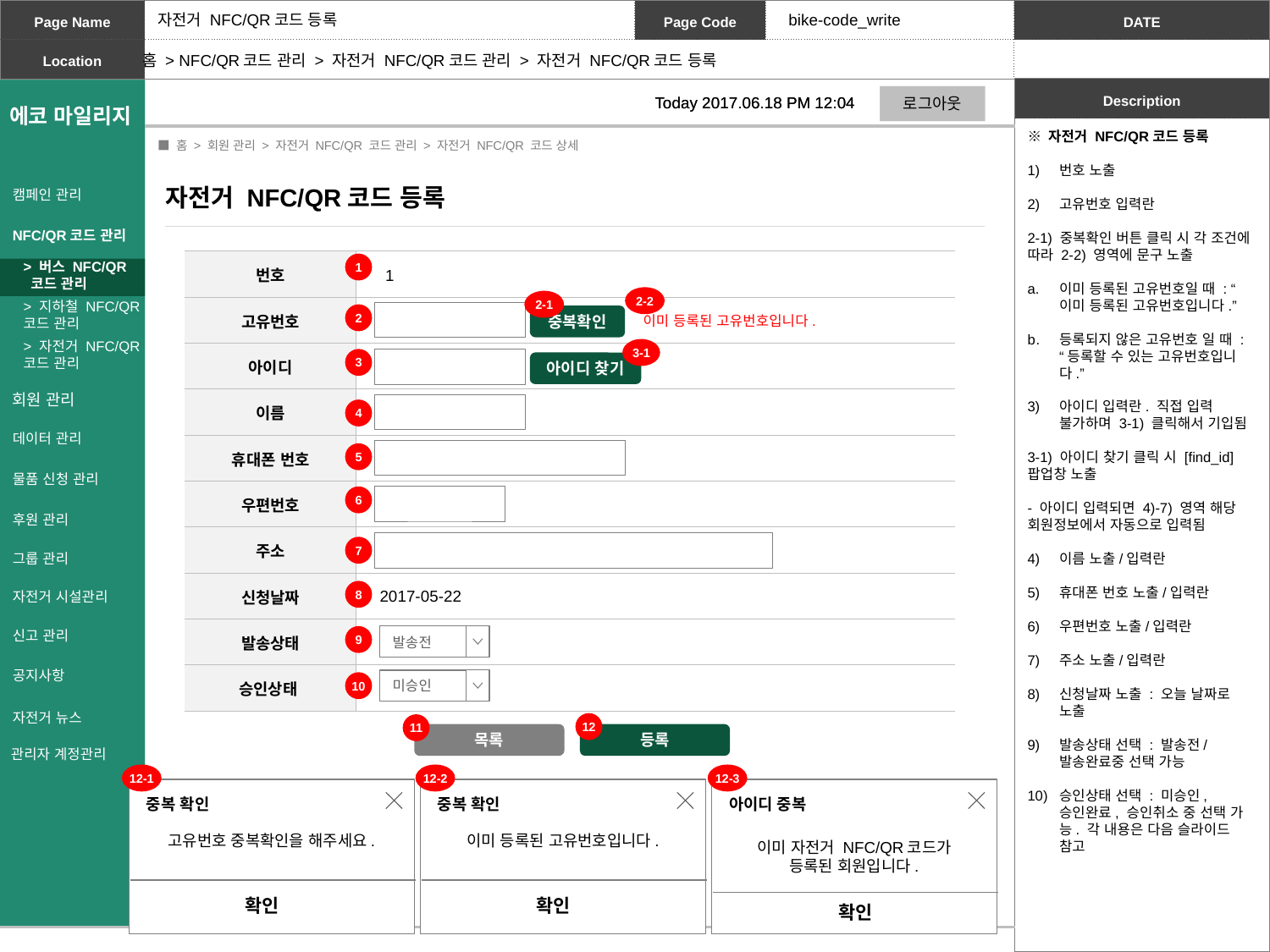

자전거 NFC/QR코드 등록
bike-code_write
홈 > NFC/QR코드 관리 > 자전거 NFC/QR코드 관리 > 자전거 NFC/QR코드 등록

로그아웃
로그아웃
Today 2017.06.18 PM 12:04
Today 2017.06.18 PM 12:04
에코 마일리지
※ 자전거 NFC/QR코드 등록

번호 노출

고유번호 입력란

2-1) 중복확인 버튼 클릭 시 각 조건에 따라 2-2) 영역에 문구 노출

이미 등록된 고유번호일 때 : “이미 등록된 고유번호입니다.”

등록되지 않은 고유번호 일 때 : “등록할 수 있는 고유번호입니다.”

아이디 입력란. 직접 입력 불가하며 3-1) 클릭해서 기입됨

3-1) 아이디 찾기 클릭 시 [find_id] 팝업창 노출

- 아이디 입력되면 4)-7) 영역 해당 회원정보에서 자동으로 입력됨

이름 노출/입력란

휴대폰 번호 노출/입력란

우편번호 노출/입력란

주소 노출/입력란

신청날짜 노출 : 오늘 날짜로 노출

발송상태 선택 : 발송전/발송완료중 선택 가능

승인상태 선택 : 미승인, 승인완료, 승인취소 중 선택 가능. 각 내용은 다음 슬라이드 참고

   ■ 홈 > 회원 관리 > 자전거 NFC/QR 코드 관리 > 자전거 NFC/QR 코드 상세
자전거 NFC/QR코드 등록
캠페인 관리
NFC/QR코드 관리
| 번호 | 1 |
| --- | --- |
| 고유번호 |  |
| 아이디 |  |
| 이름 |  |
| 휴대폰 번호 |  |
| 우편번호 |  |
| 주소 |  |
| 신청날짜 | 2017-05-22 |
| 발송상태 |  |
| 승인상태 |  |
1
> 버스 NFC/QR
 코드 관리

2-2
2-1
> 지하철 NFC/QR
코드 관리

2
중복확인
이미 등록된 고유번호입니다.
> 자전거 NFC/QR
코드 관리
3-1
3

아이디 찾기
회원 관리

4
데이터 관리

5
물품 신청 관리
6

후원 관리

7
그룹 관리
자전거 시설관리
8
신고 관리
발송전

9
공지사항
미승인

10
자전거 뉴스
12
11
목록
등록
관리자 계정관리
12-1
12-2
12-3

중복 확인
중복 확인
아이디 중복

고유번호 중복확인을 해주세요.
이미 등록된 고유번호입니다.
이미 자전거 NFC/QR코드가
등록된 회원입니다.
18
18
확인
확인
확인